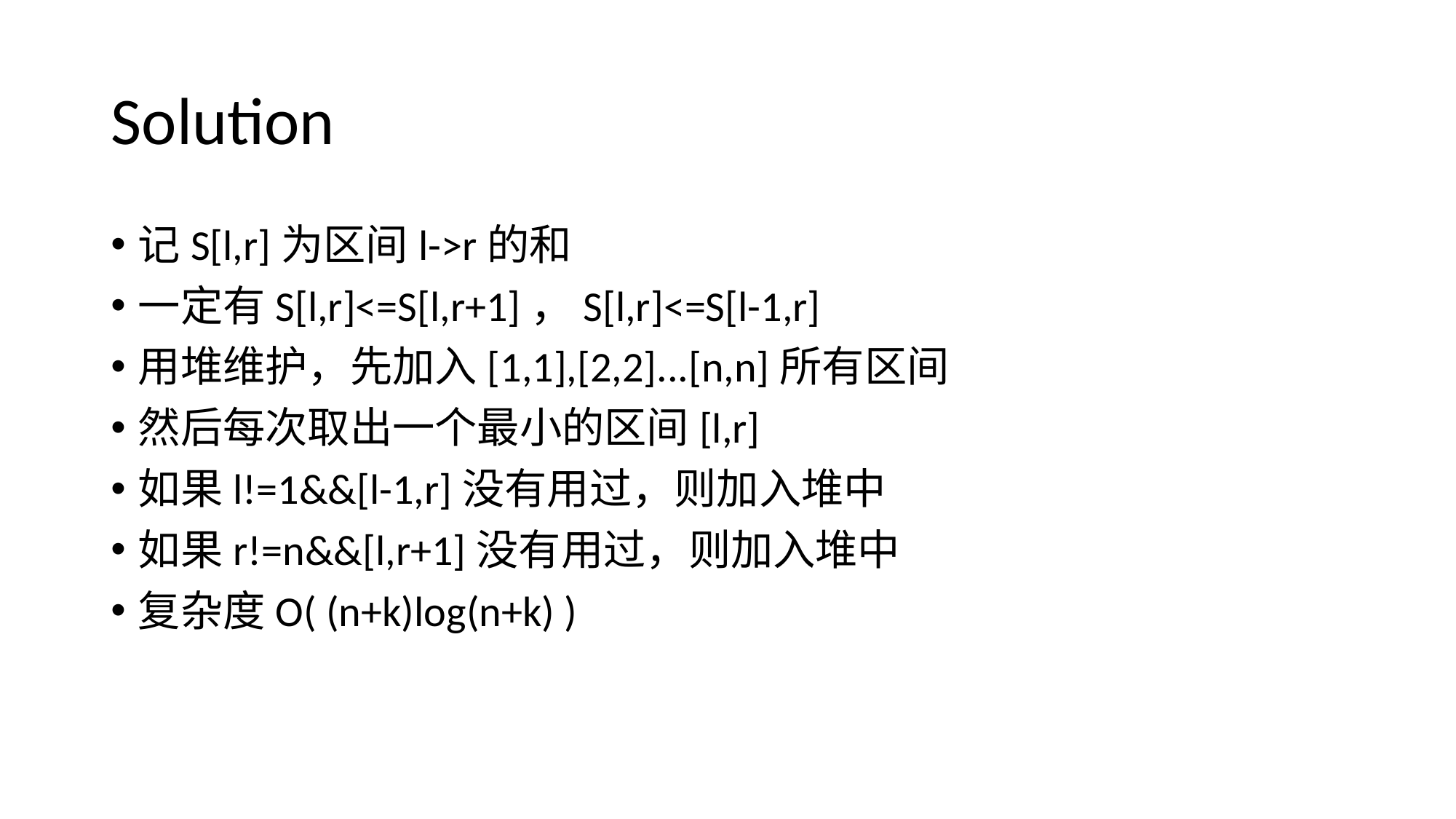

# Solution
记S[l,r]为区间l->r的和
一定有S[l,r]<=S[l,r+1]，S[l,r]<=S[l-1,r]
用堆维护，先加入[1,1],[2,2]...[n,n]所有区间
然后每次取出一个最小的区间[l,r]
如果l!=1&&[l-1,r]没有用过，则加入堆中
如果r!=n&&[l,r+1]没有用过，则加入堆中
复杂度O( (n+k)log(n+k) )